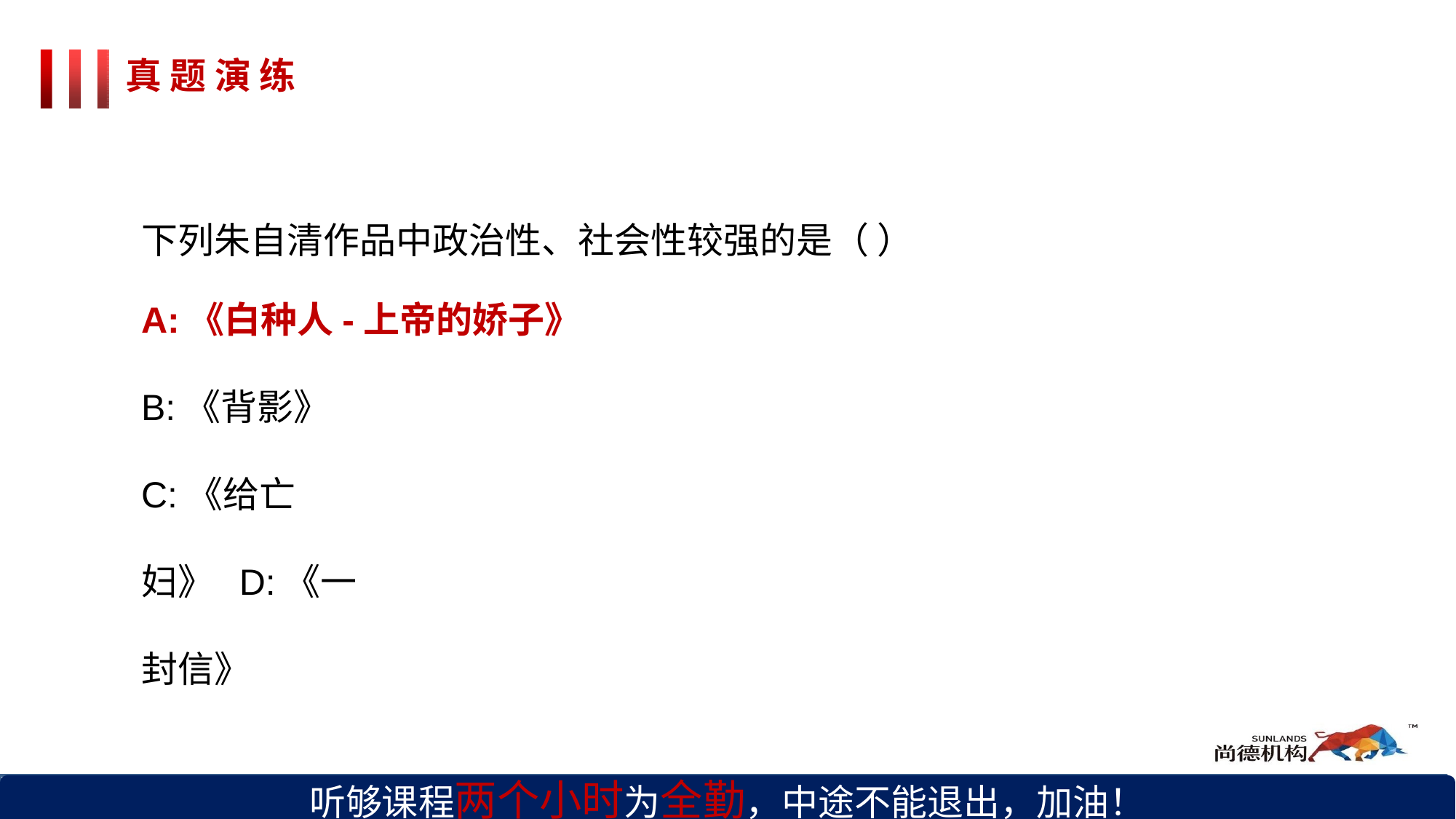

# 真 题 演 练
下列朱自清作品中政治性、社会性较强的是（ ）

A:《白种人-上帝的娇子》
B:《背影》 C:《给亡妇》  D:《一封信》

听够课程两个小时为全勤，中途不能退出，加油！
66